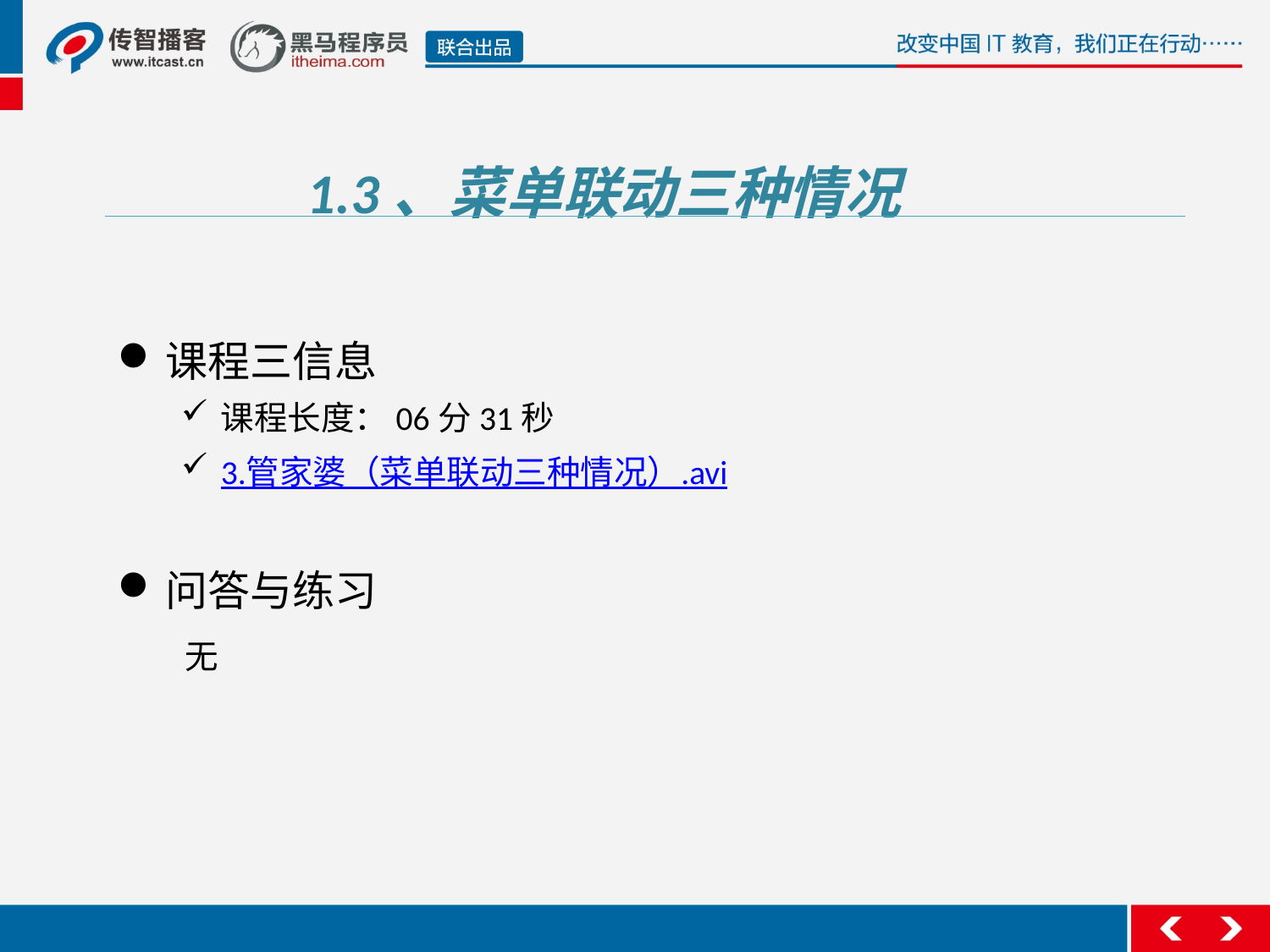

1.3、菜单联动三种情况

课程三信息
课程长度：06分31秒
3.管家婆（菜单联动三种情况）.avi

问答与练习
      无